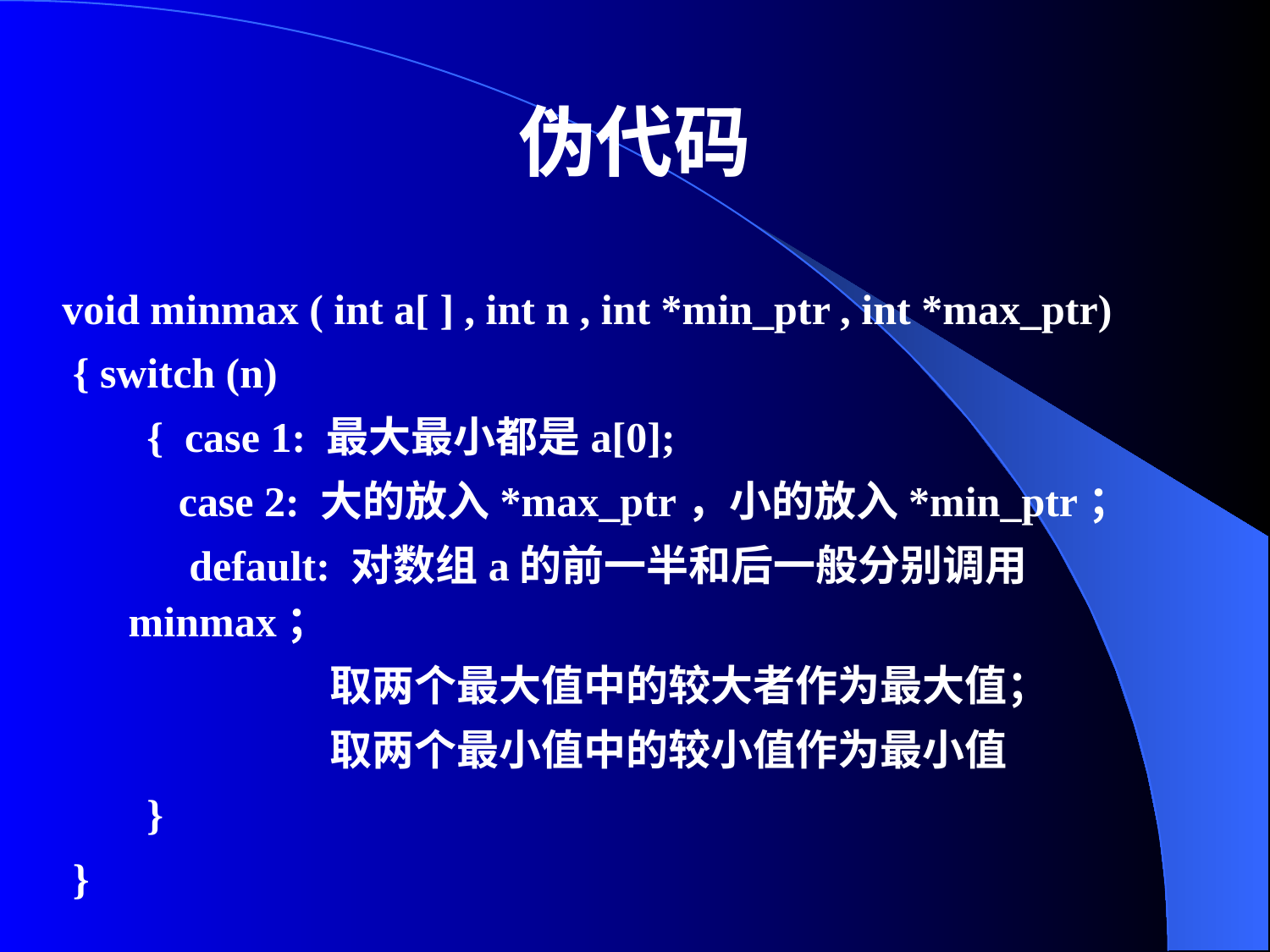

# 伪代码
void minmax ( int a[ ] , int n , int *min_ptr , int *max_ptr)
 { switch (n)
        {  case 1: 最大最小都是a[0];
           case 2: 大的放入*max_ptr，小的放入*min_ptr；
            default: 对数组a的前一半和后一般分别调用minmax；
                           取两个最大值中的较大者作为最大值；
                           取两个最小值中的较小值作为最小值
        }
 }